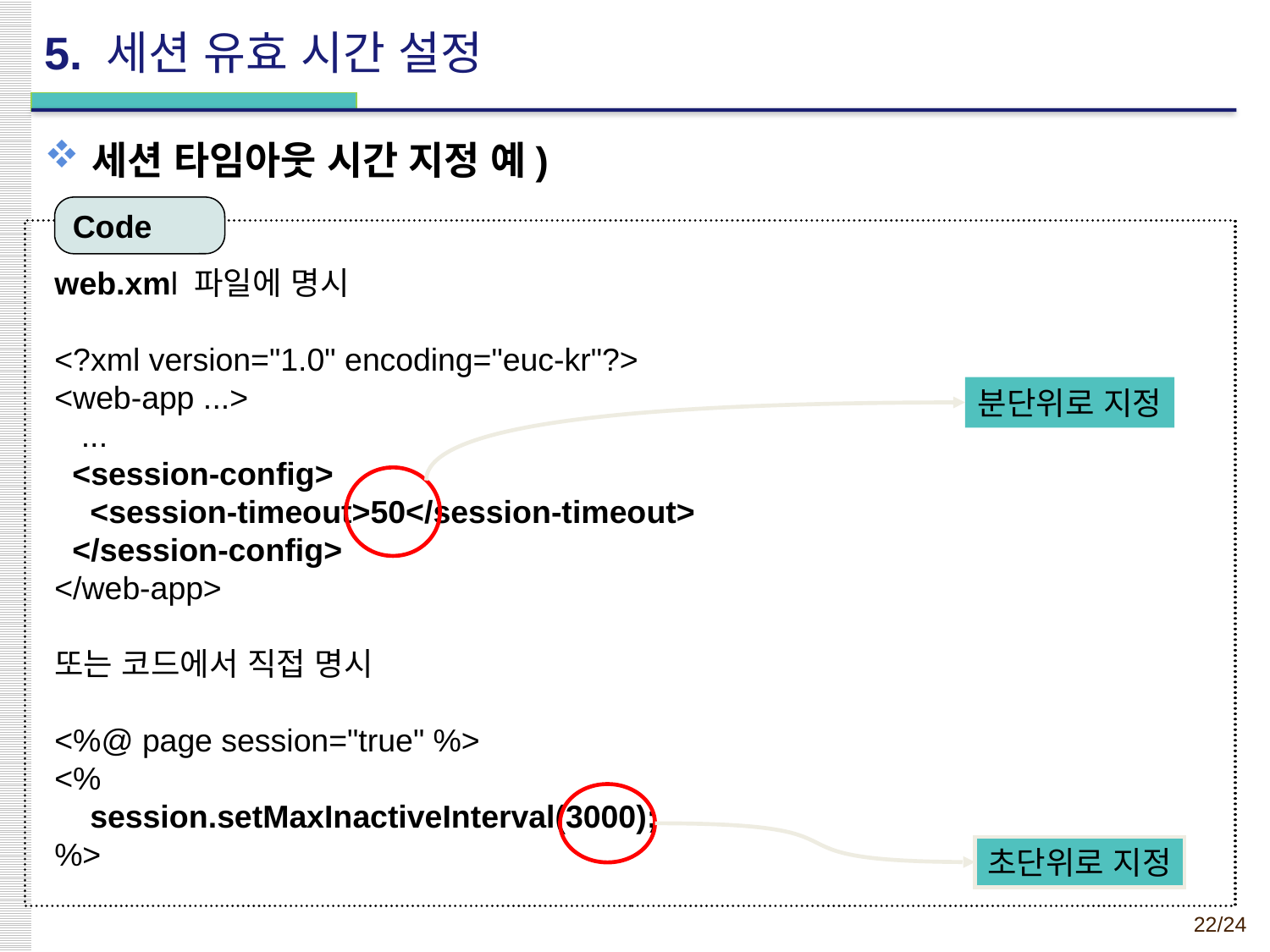

# 5. 세션 유효 시간 설정
세션 타임아웃 시간 지정 예)

Code

web.xml 파일에 명시

<?xml version="1.0" encoding="euc-kr"?>
<web-app ...>
   ...
  <session-config>
    <session-timeout>50</session-timeout>
  </session-config>
</web-app>

또는 코드에서 직접 명시

<%@ page session="true" %>
<%
    session.setMaxInactiveInterval(3000);
%>
분단위로 지정

초단위로 지정